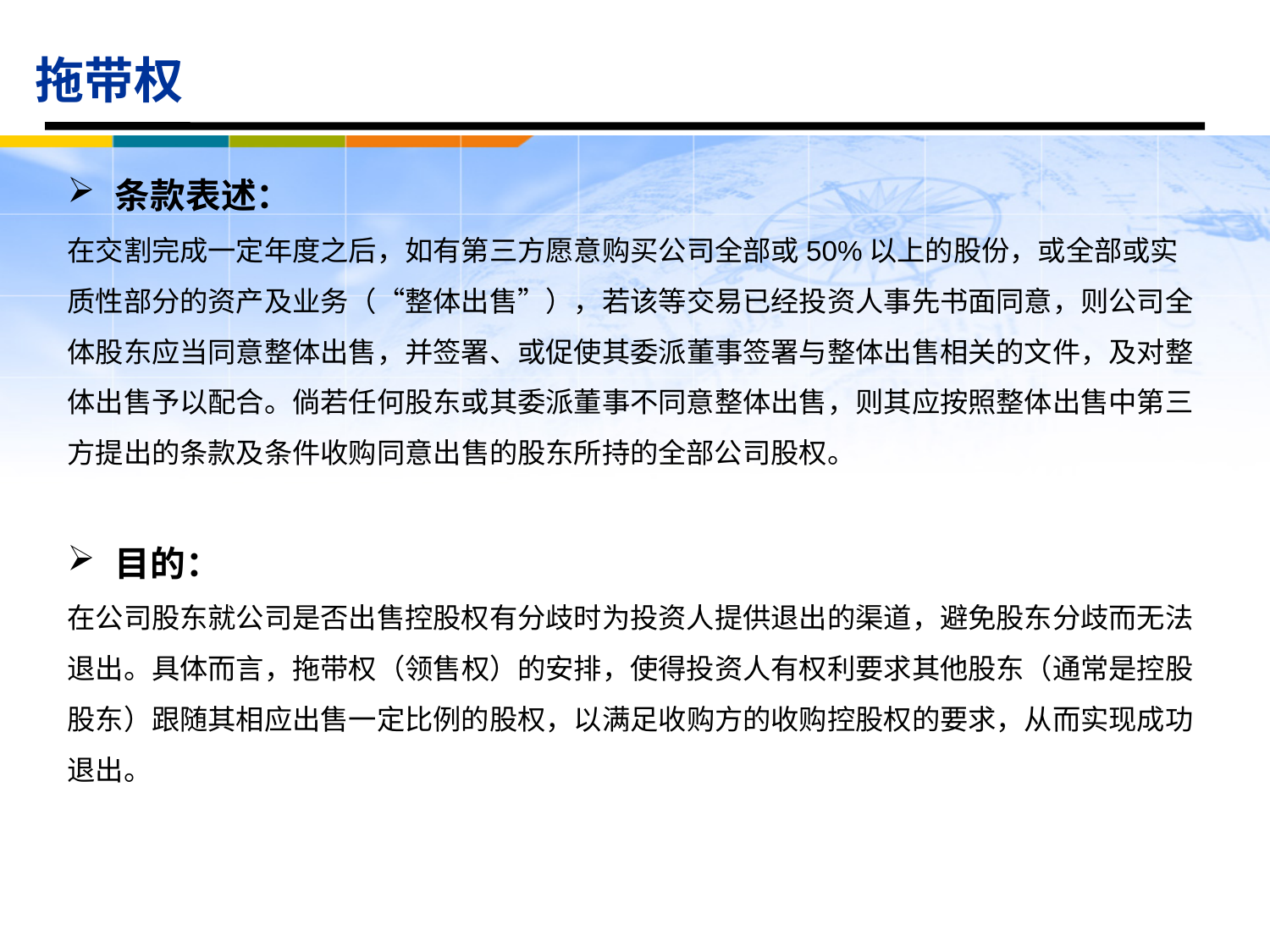

拖带权
条款表述：
在交割完成一定年度之后，如有第三方愿意购买公司全部或50%以上的股份，或全部或实质性部分的资产及业务（“整体出售”），若该等交易已经投资人事先书面同意，则公司全体股东应当同意整体出售，并签署、或促使其委派董事签署与整体出售相关的文件，及对整体出售予以配合。倘若任何股东或其委派董事不同意整体出售，则其应按照整体出售中第三方提出的条款及条件收购同意出售的股东所持的全部公司股权。

目的：
在公司股东就公司是否出售控股权有分歧时为投资人提供退出的渠道，避免股东分歧而无法退出。具体而言，拖带权（领售权）的安排，使得投资人有权利要求其他股东（通常是控股股东）跟随其相应出售一定比例的股权，以满足收购方的收购控股权的要求，从而实现成功退出。